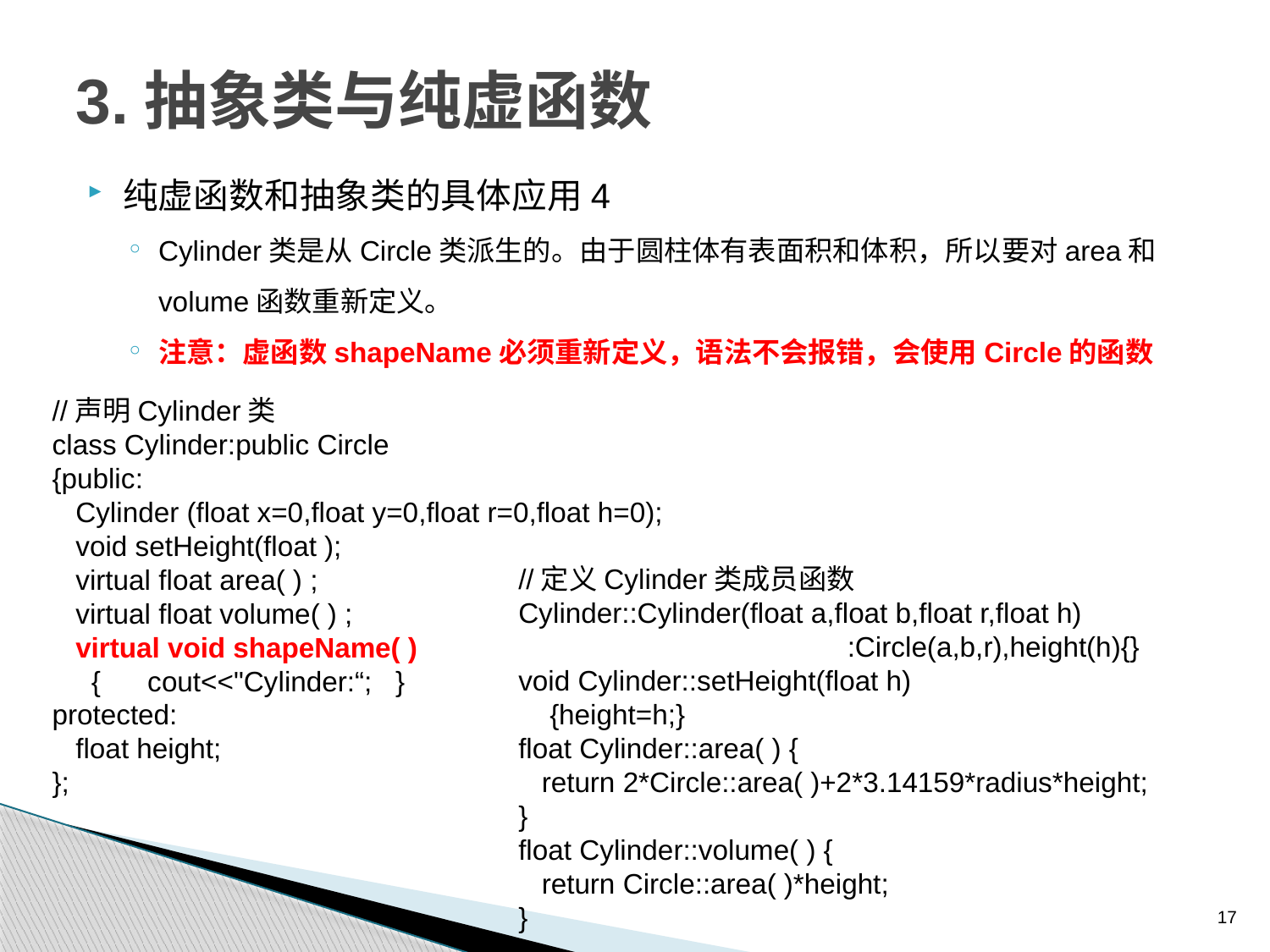

# 3.抽象类与纯虚函数
纯虚函数和抽象类的具体应用4
Cylinder类是从Circle类派生的。由于圆柱体有表面积和体积，所以要对area和 volume函数重新定义。
注意：虚函数shapeName必须重新定义，语法不会报错，会使用Circle的函数
//声明Cylinder类
class Cylinder:public Circle
{public:
   Cylinder (float x=0,float y=0,float r=0,float h=0);
   void setHeight(float );
   virtual float area( ) ;
   virtual float volume( ) ;
   virtual void shapeName( )
     {      cout<<"Cylinder:“;   }
protected:
   float height;
};
//定义Cylinder类成员函数
Cylinder::Cylinder(float a,float b,float r,float h)
                                          :Circle(a,b,r),height(h){}
void Cylinder::setHeight(float h)
    {height=h;}
float Cylinder::area( ) {
   return 2*Circle::area( )+2*3.14159*radius*height;
}
float Cylinder::volume( ) {
   return Circle::area( )*height;
}
17